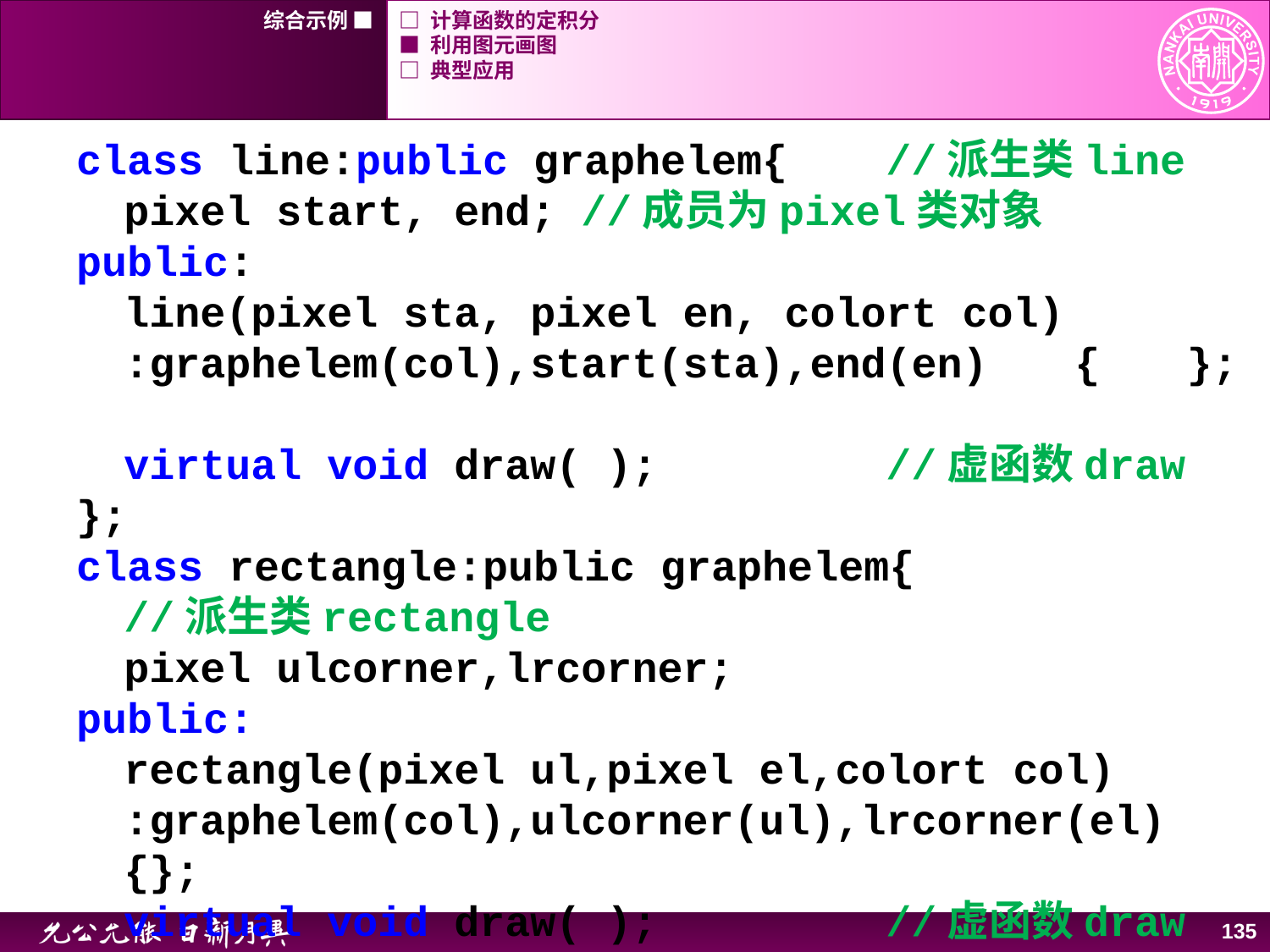

综合示例 ■
□ 计算函数的定积分

■ 利用图元画图

□ 典型应用

class line:public graphelem{ 	//派生类line
	pixel start, end; //成员为pixel类对象
public:
	line(pixel sta, pixel en, colort col)
	:graphelem(col),start(sta),end(en) { };
	virtual void draw( );  		//虚函数draw
};
class rectangle:public graphelem{
	//派生类rectangle
	pixel ulcorner,lrcorner;
public:
	rectangle(pixel ul,pixel el,colort col)
	:graphelem(col),ulcorner(ul),lrcorner(el){};
	virtual void draw( );  		//虚函数draw
};
135